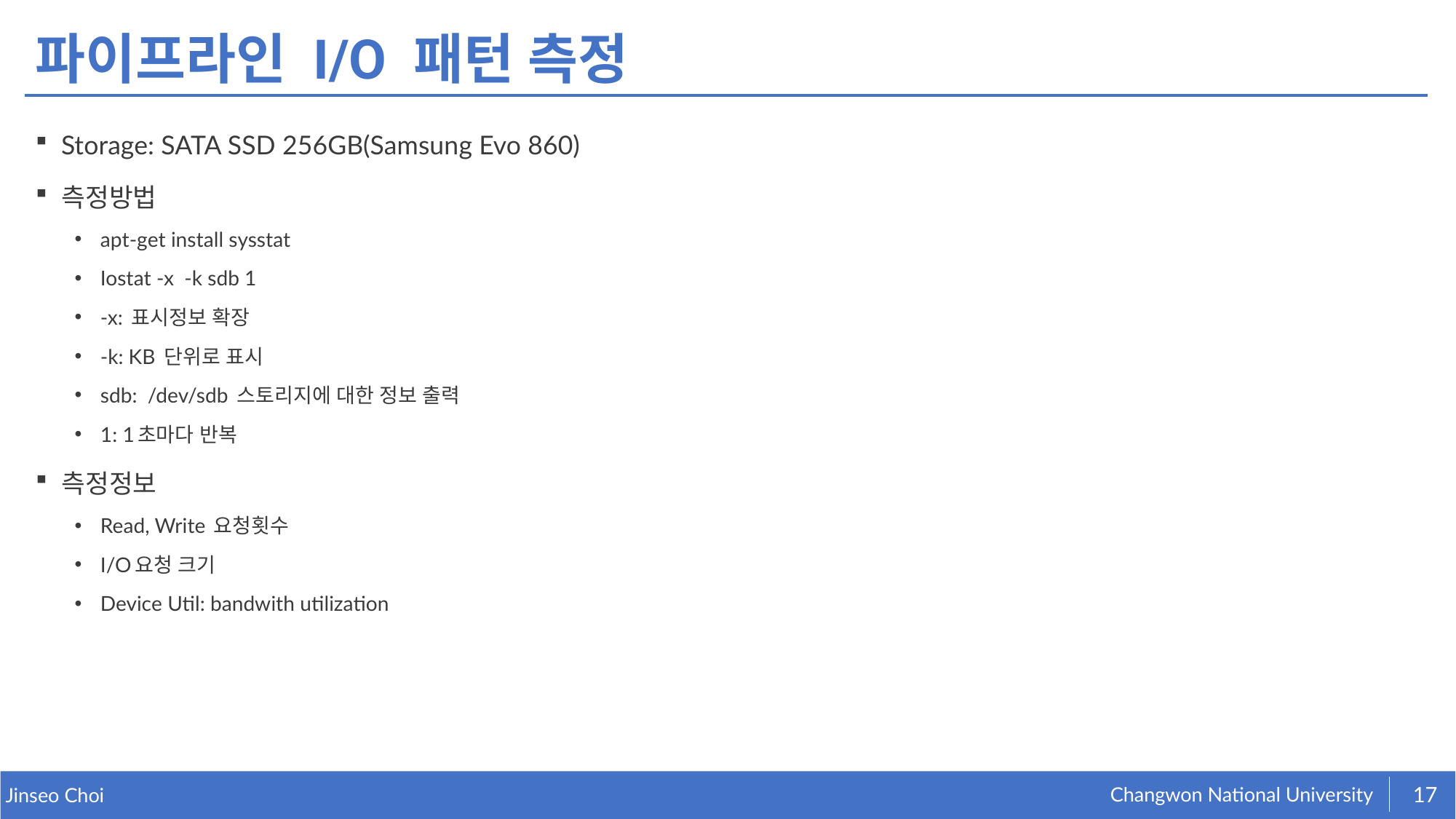

# 파이프라인 I/O 패턴 측정
Storage: SATA SSD 256GB(Samsung Evo 860)
측정방법
apt-get install sysstat
Iostat -x  -k sdb 1
-x: 표시정보 확장
-k: KB 단위로 표시
sdb:  /dev/sdb 스토리지에 대한 정보 출력
1: 1초마다 반복
측정정보
Read, Write 요청횟수
I/O요청 크기
Device Util: bandwith utilization

17